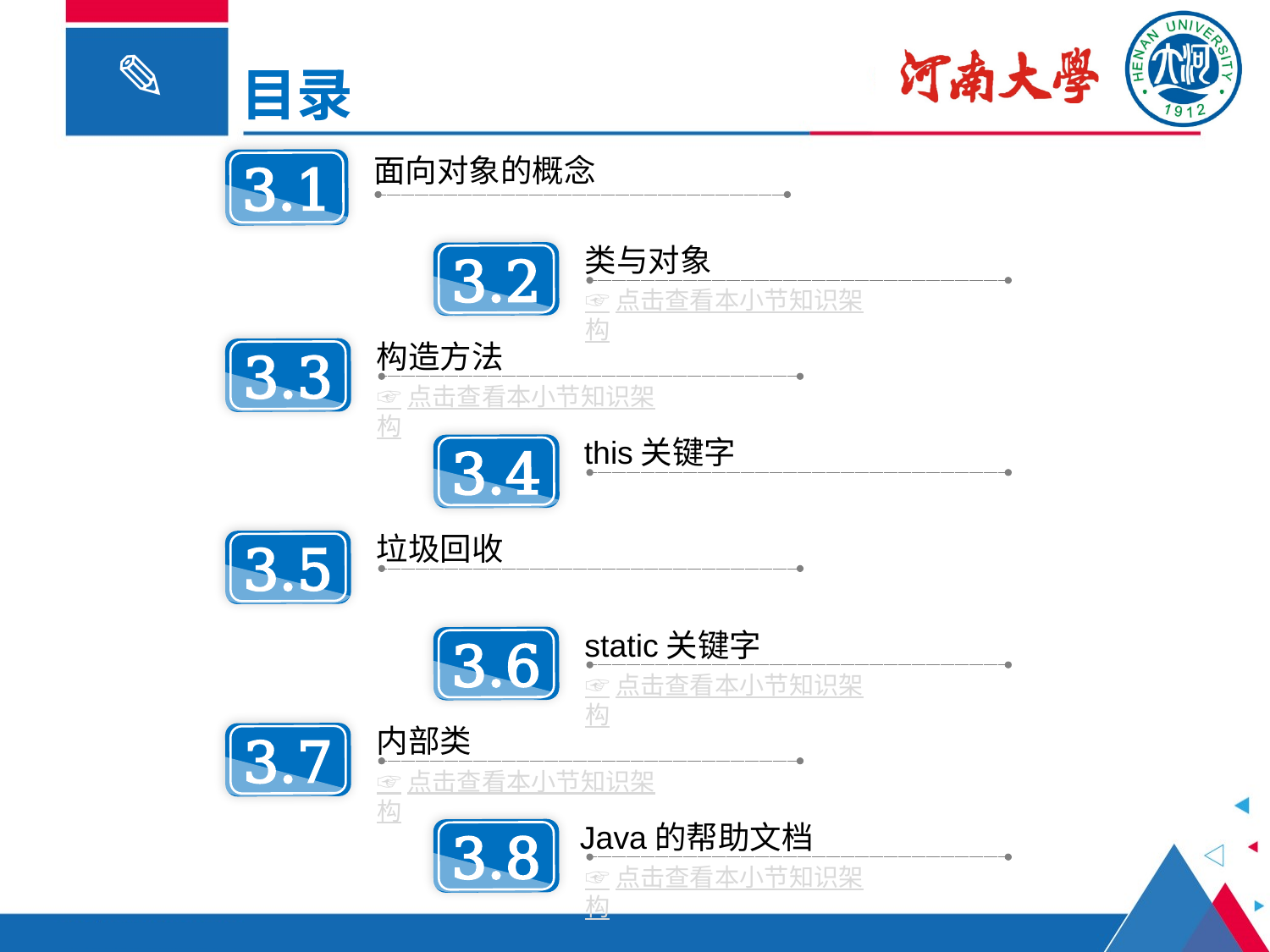

目录
面向对象的概念
3.1

类与对象
3.2

☞点击查看本小节知识架构
构造方法
3.3

☞点击查看本小节知识架构
this关键字
3.4

垃圾回收
3.5

static关键字
3.6

☞点击查看本小节知识架构
内部类
3.7

☞点击查看本小节知识架构
Java的帮助文档
3.8

☞点击查看本小节知识架构